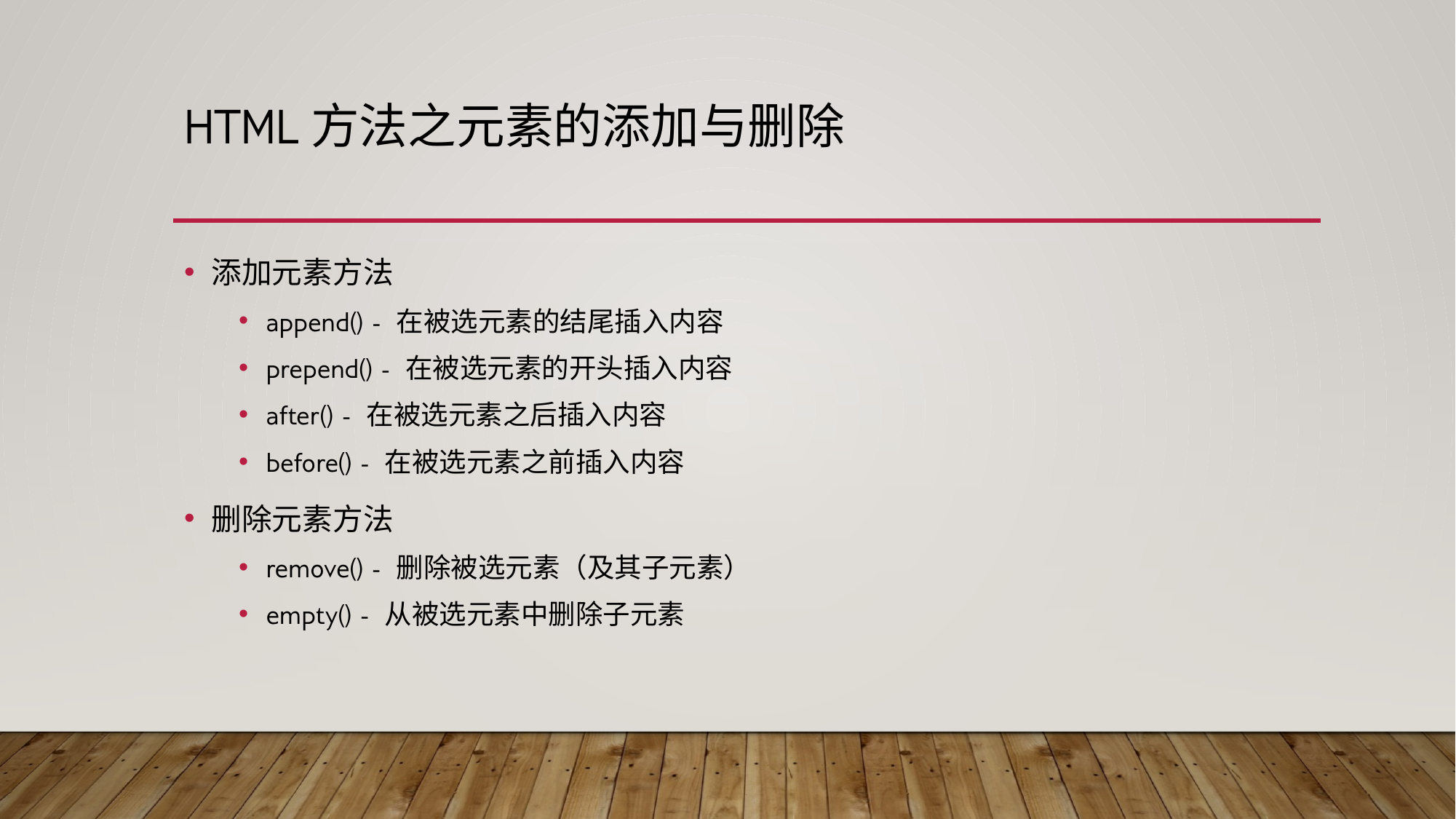

# HTML方法之元素的添加与删除
添加元素方法
append() - 在被选元素的结尾插入内容
prepend() - 在被选元素的开头插入内容
after() - 在被选元素之后插入内容
before() - 在被选元素之前插入内容
删除元素方法
remove() - 删除被选元素（及其子元素）
empty() - 从被选元素中删除子元素